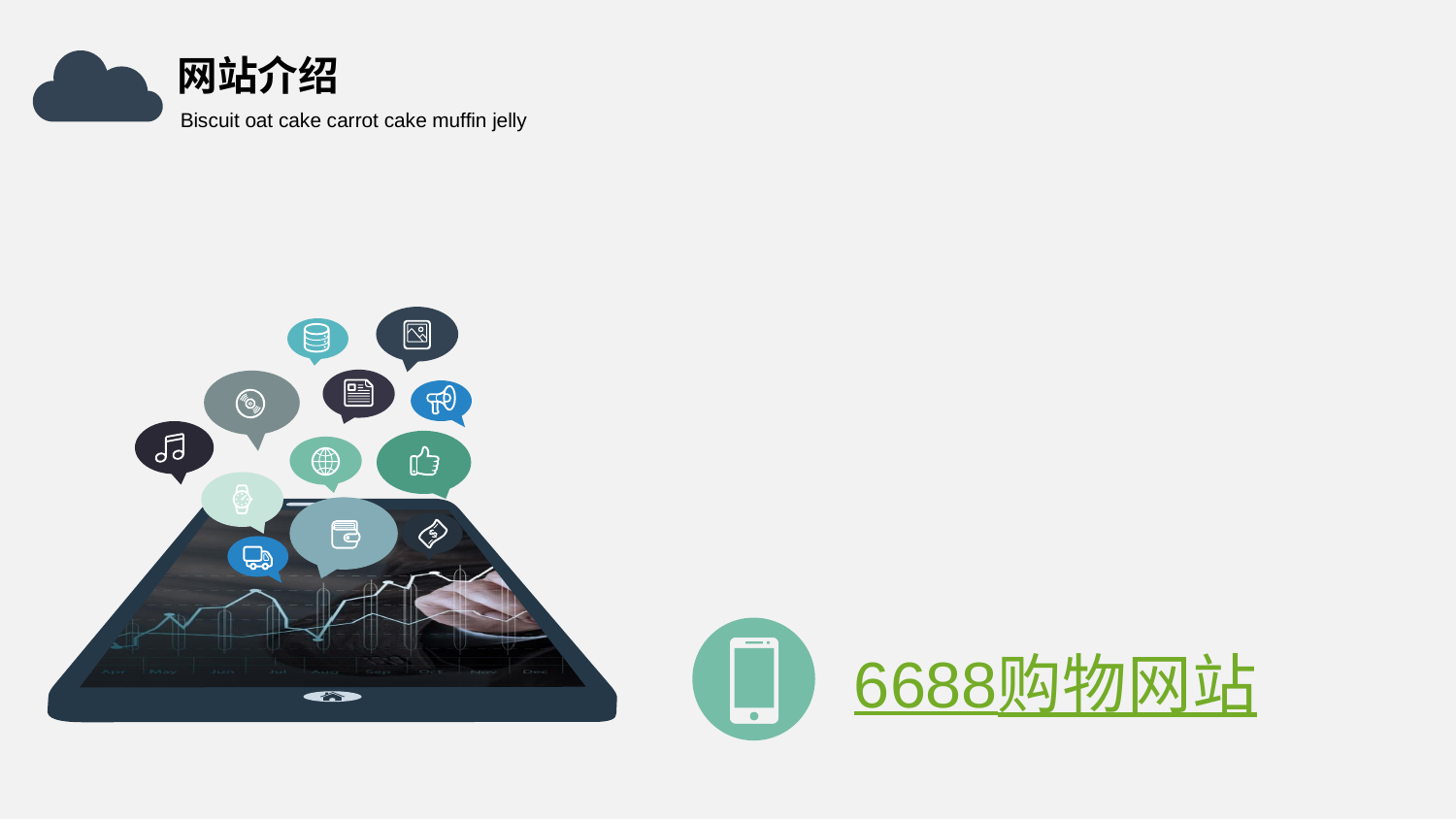

网站介绍
Biscuit oat cake carrot cake muffin jelly

6688购物网站